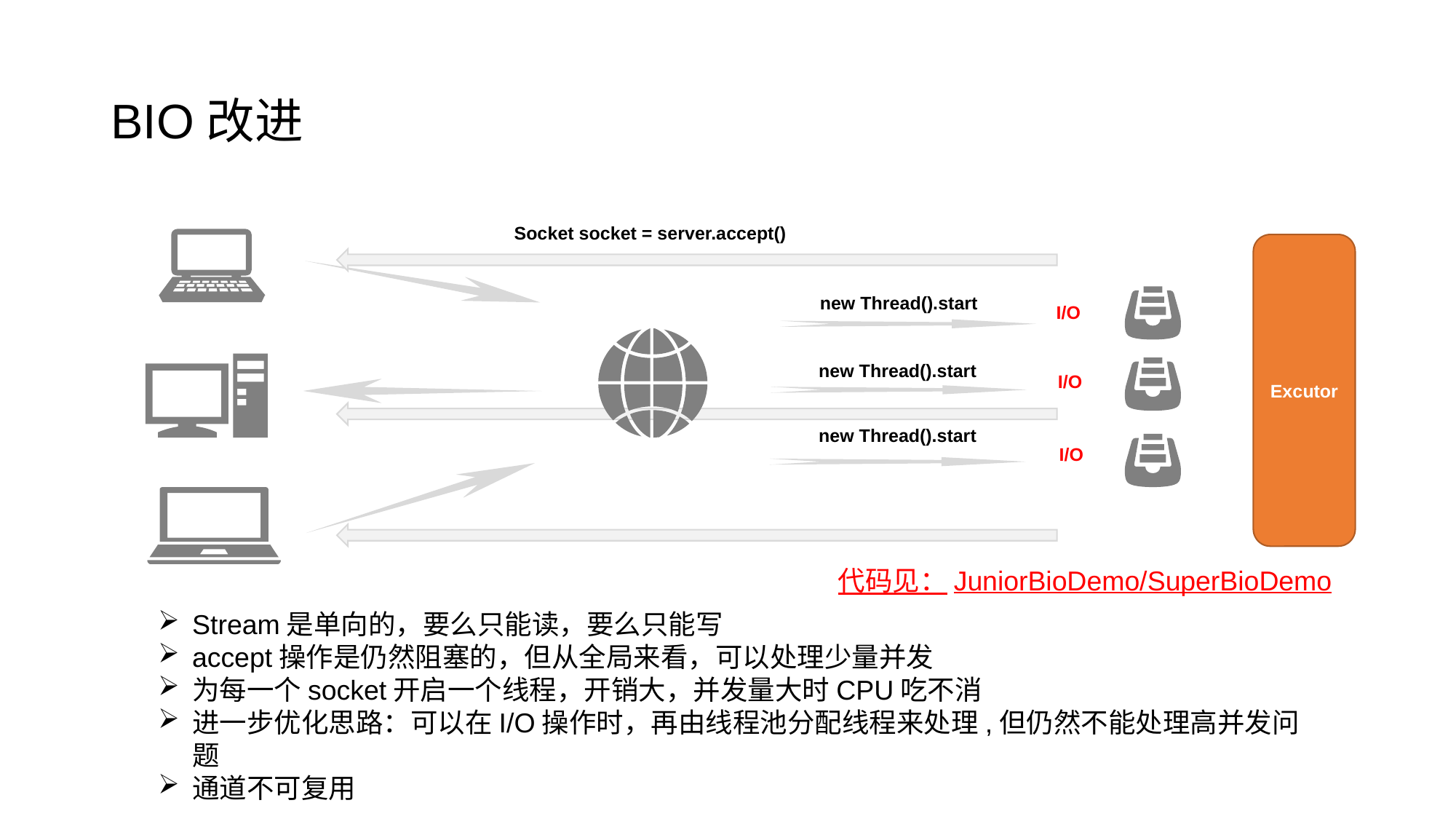

# BIO改进
Socket socket = server.accept()

Excutor

new Thread().start

I/O

new Thread().start

I/O

new Thread().start

I/O

代码见：JuniorBioDemo/SuperBioDemo
Stream是单向的，要么只能读，要么只能写
accept操作是仍然阻塞的，但从全局来看，可以处理少量并发
为每一个socket开启一个线程，开销大，并发量大时CPU吃不消
进一步优化思路：可以在I/O操作时，再由线程池分配线程来处理,但仍然不能处理高并发问题
通道不可复用